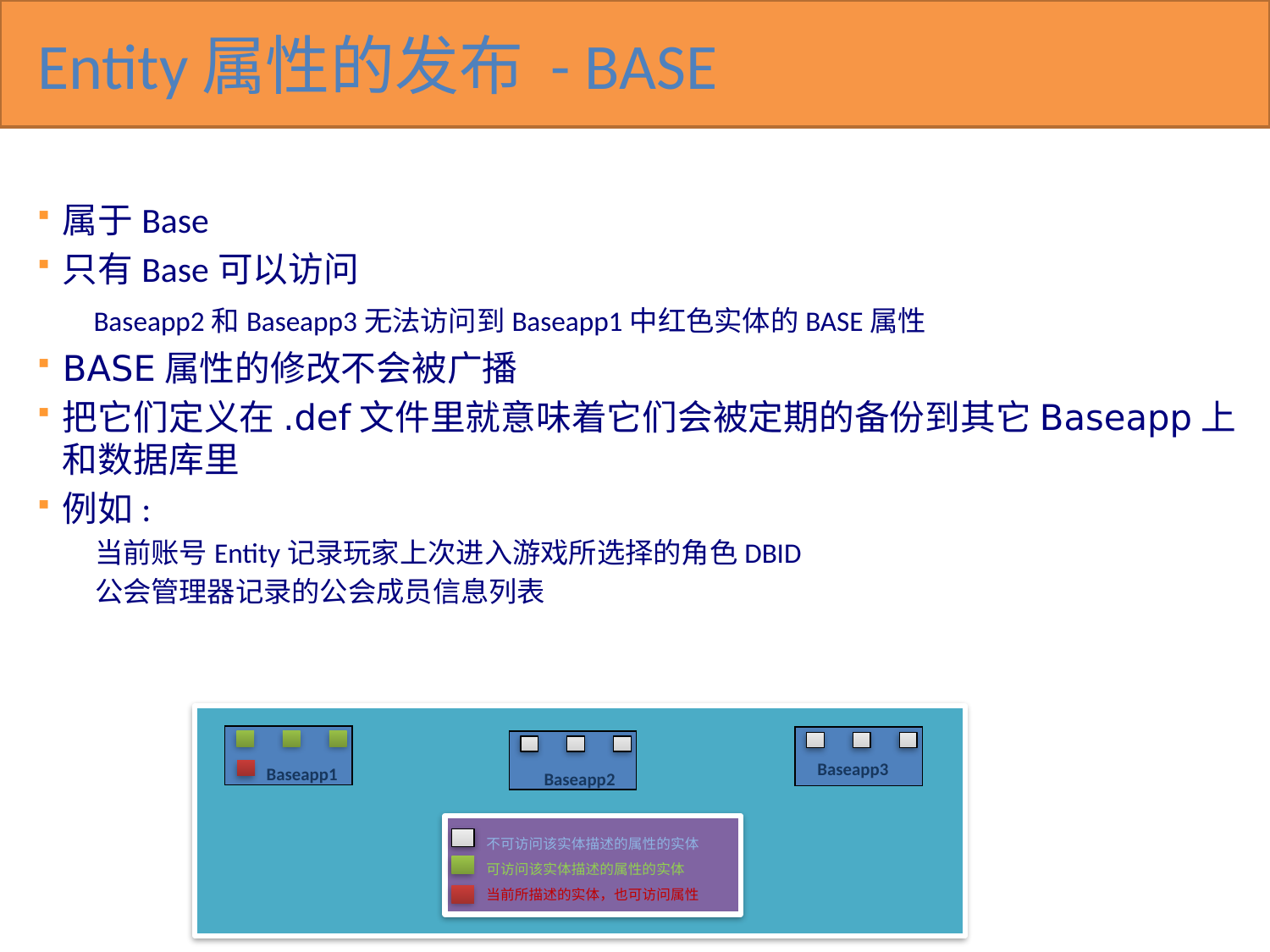

# Entity属性的发布 - BASE
属于Base
只有Base可以访问
       Baseapp2和Baseapp3无法访问到Baseapp1中红色实体的BASE属性
BASE属性的修改不会被广播
把它们定义在.def文件里就意味着它们会被定期的备份到其它Baseapp上和数据库里
例如:
        当前账号Entity记录玩家上次进入游戏所选择的角色DBID
        公会管理器记录的公会成员信息列表

Baseapp1

Baseapp2

不可访问该实体描述的属性的实体
可访问该实体描述的属性的实体
当前所描述的实体，也可访问属性

Baseapp3